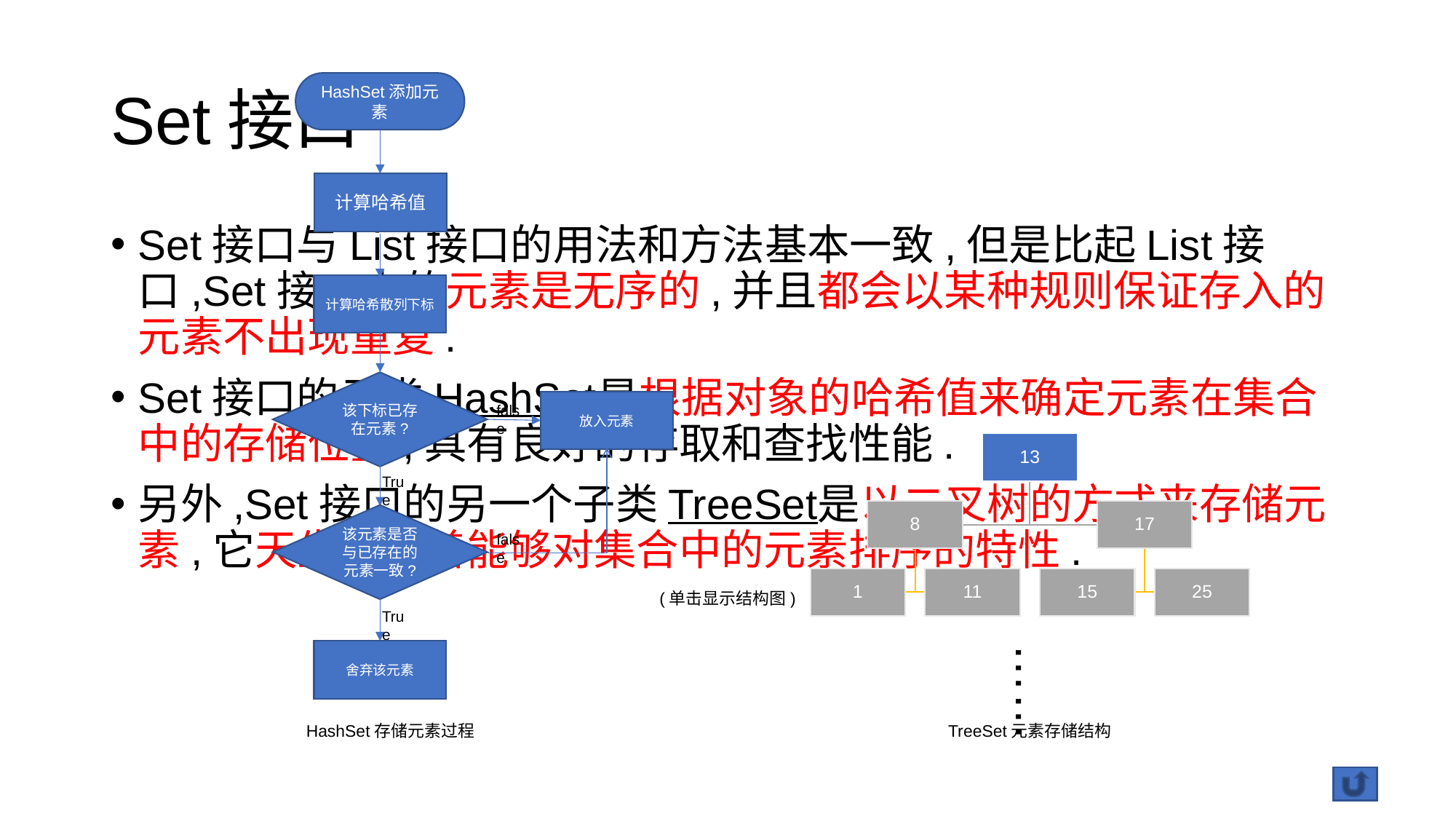

# Set接口
HashSet添加元素
计算哈希值
计算哈希散列下标
该下标已存在元素?
放入元素
false
True
该元素是否与已存在的元素一致?
false
True
舍弃该元素
HashSet存储元素过程
Set接口与List接口的用法和方法基本一致,但是比起List接口,Set接口中的元素是无序的,并且都会以某种规则保证存入的元素不出现重复.
Set接口的子类HashSet是根据对象的哈希值来确定元素在集合中的存储位置,具有良好的存取和查找性能.
另外,Set接口的另一个子类TreeSet是以二叉树的方式来存储元素,它天生就有着能够对集合中的元素排序的特性.
(单击显示结构图)
13
8
1
11
17
15
25
……
TreeSet元素存储结构